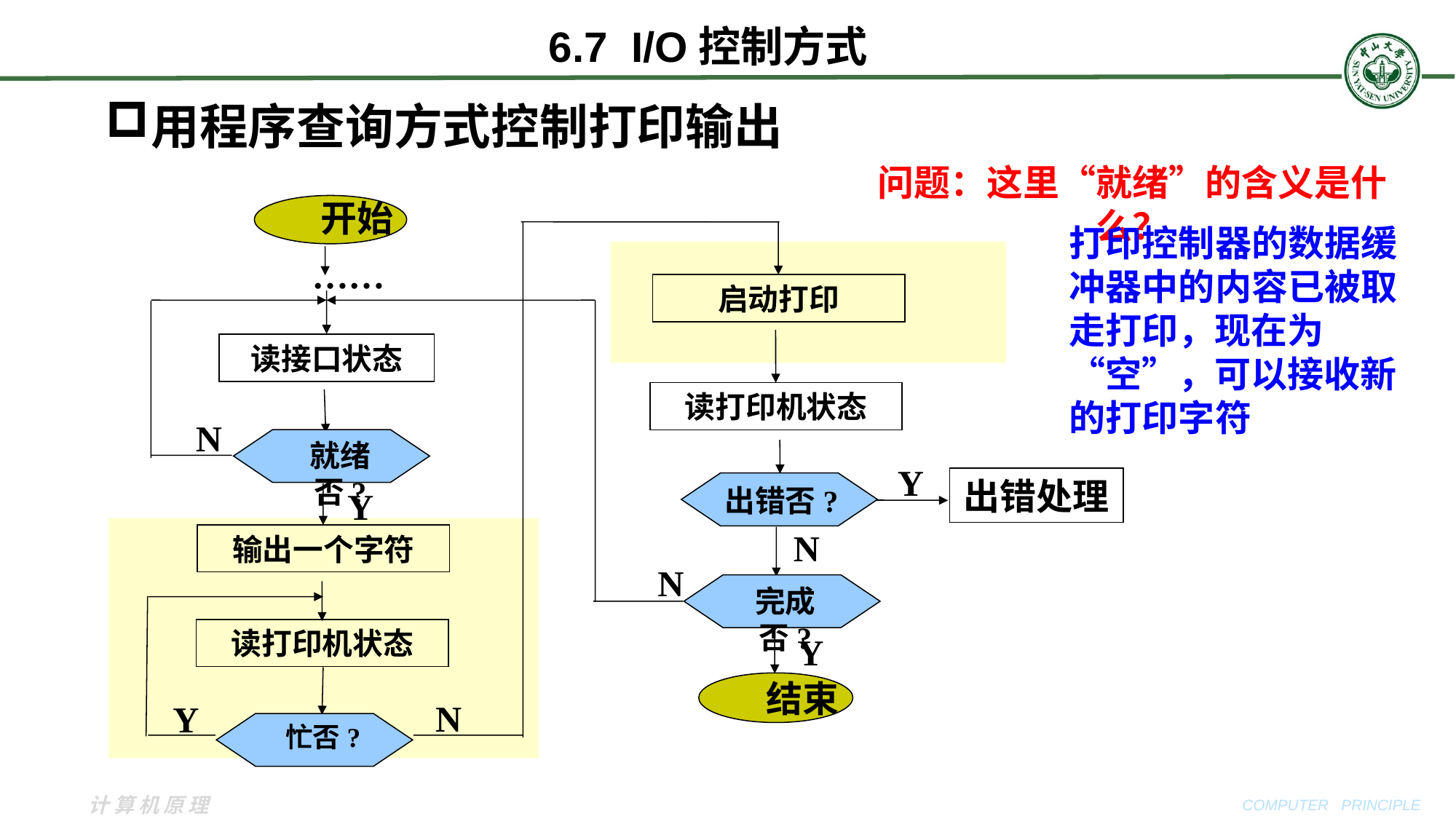

用程序查询方式控制打印输出
问题：这里“就绪”的含义是什么？
开始

打印控制器的数据缓冲器中的内容已被取走打印，现在为“空”，可以接收新的打印字符

……
启动打印

读接口状态
读打印机状态

N

就绪否?

Y

出错处理

出错否?
Y

N
输出一个字符

N

完成否?

读打印机状态
Y

结束

N
Y

忙否?